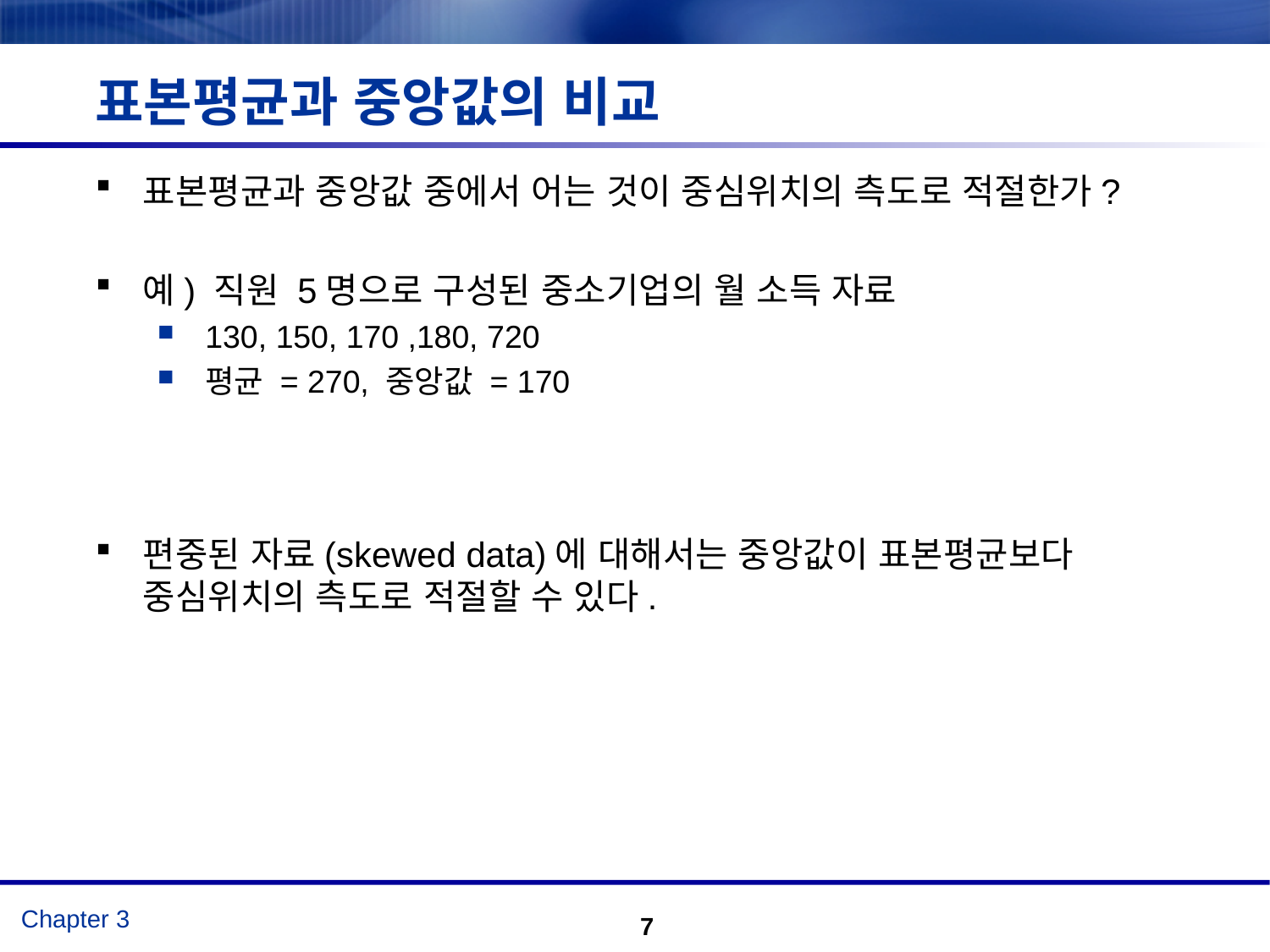

# 표본평균과 중앙값의 비교
표본평균과 중앙값 중에서 어는 것이 중심위치의 측도로 적절한가?

예) 직원 5명으로 구성된 중소기업의 월 소득 자료
130, 150, 170 ,180, 720
평균 = 270, 중앙값 = 170

편중된 자료(skewed data)에 대해서는 중앙값이 표본평균보다 중심위치의 측도로 적절할 수 있다.
7